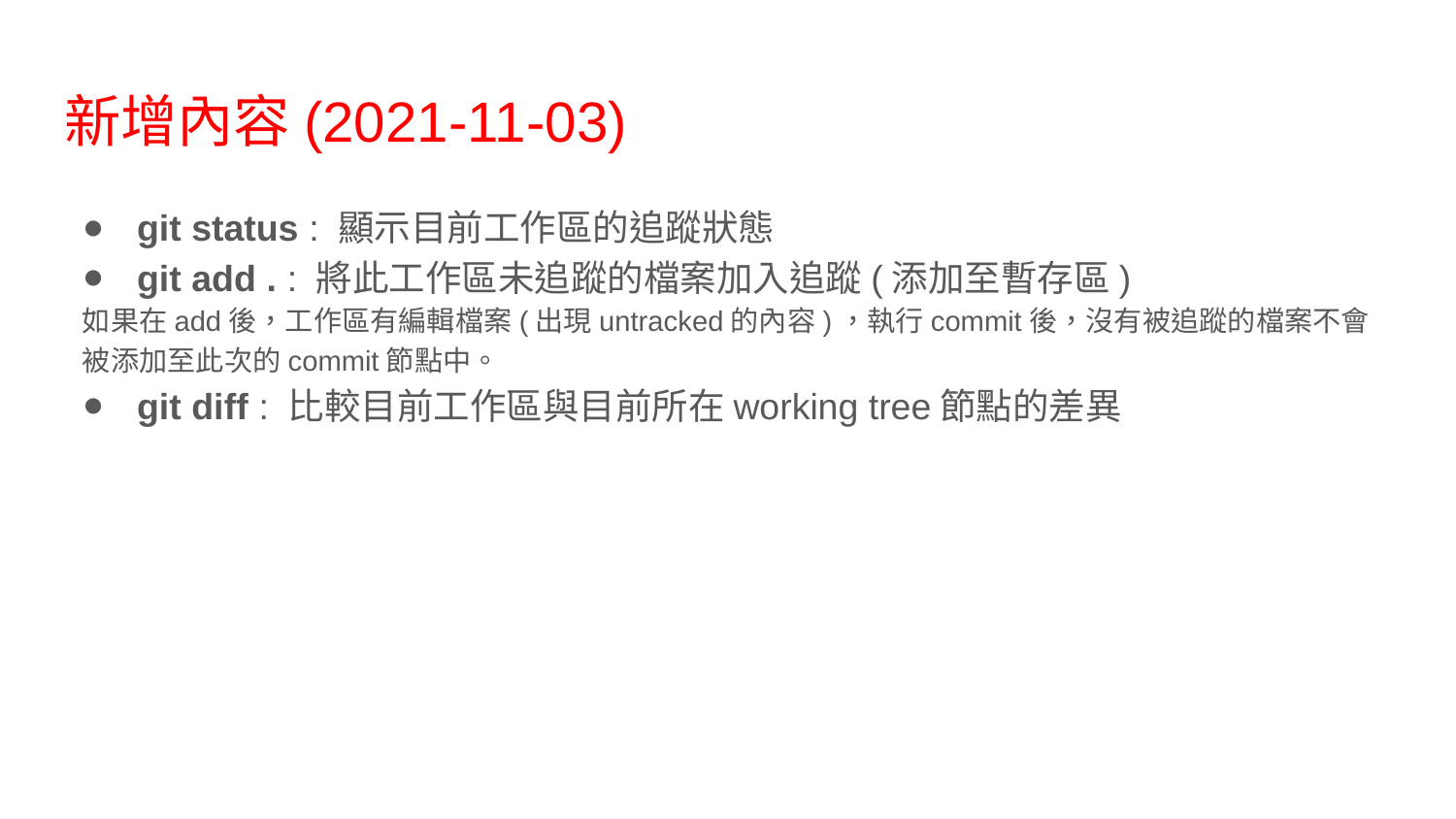

# 新增內容(2021-11-03)
git status : 顯示目前工作區的追蹤狀態
git add . : 將此工作區未追蹤的檔案加入追蹤(添加至暫存區)
如果在add後，工作區有編輯檔案(出現untracked的內容)，執行commit後，沒有被追蹤的檔案不會被添加至此次的commit節點中。
git diff : 比較目前工作區與目前所在working tree節點的差異